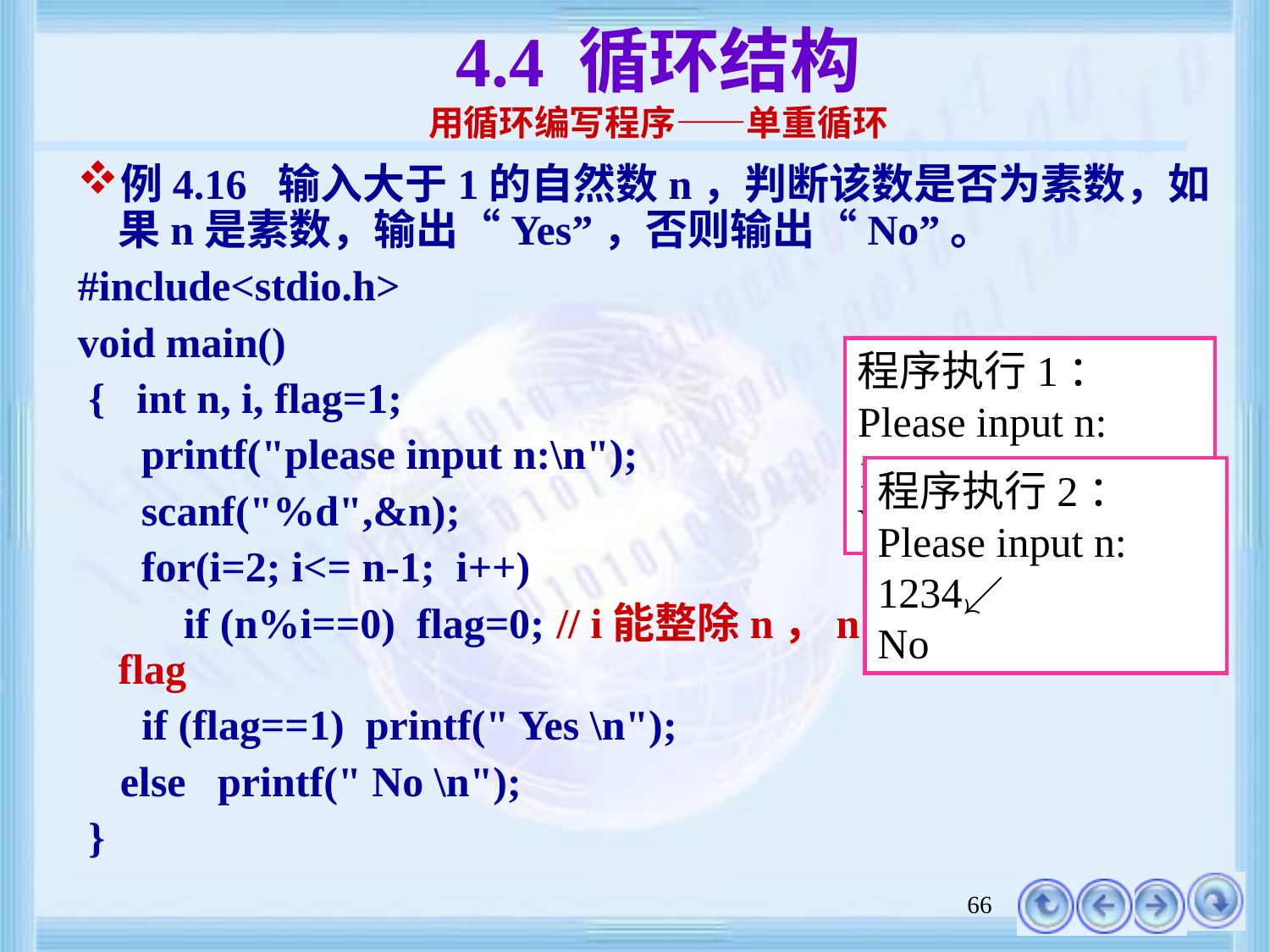

# 4.4 循环结构 用循环编写程序——单重循环
例4.16  输入大于1的自然数n，判断该数是否为素数，如果n是素数，输出“Yes”，否则输出“No”。
#include<stdio.h>
void main()
 {   int n, i, flag=1;
      printf("please input n:\n");
      scanf("%d",&n);
      for(i=2; i<= n-1;  i++)
          if (n%i==0)  flag=0; // i能整除n，n不是素数，标记flag
	  if (flag==1)  printf(" Yes \n");
    else   printf(" No \n");
 }
程序执行1：
Please input n:
12373↙
Yes
程序执行2：
Please input n:
1234↙
No
66